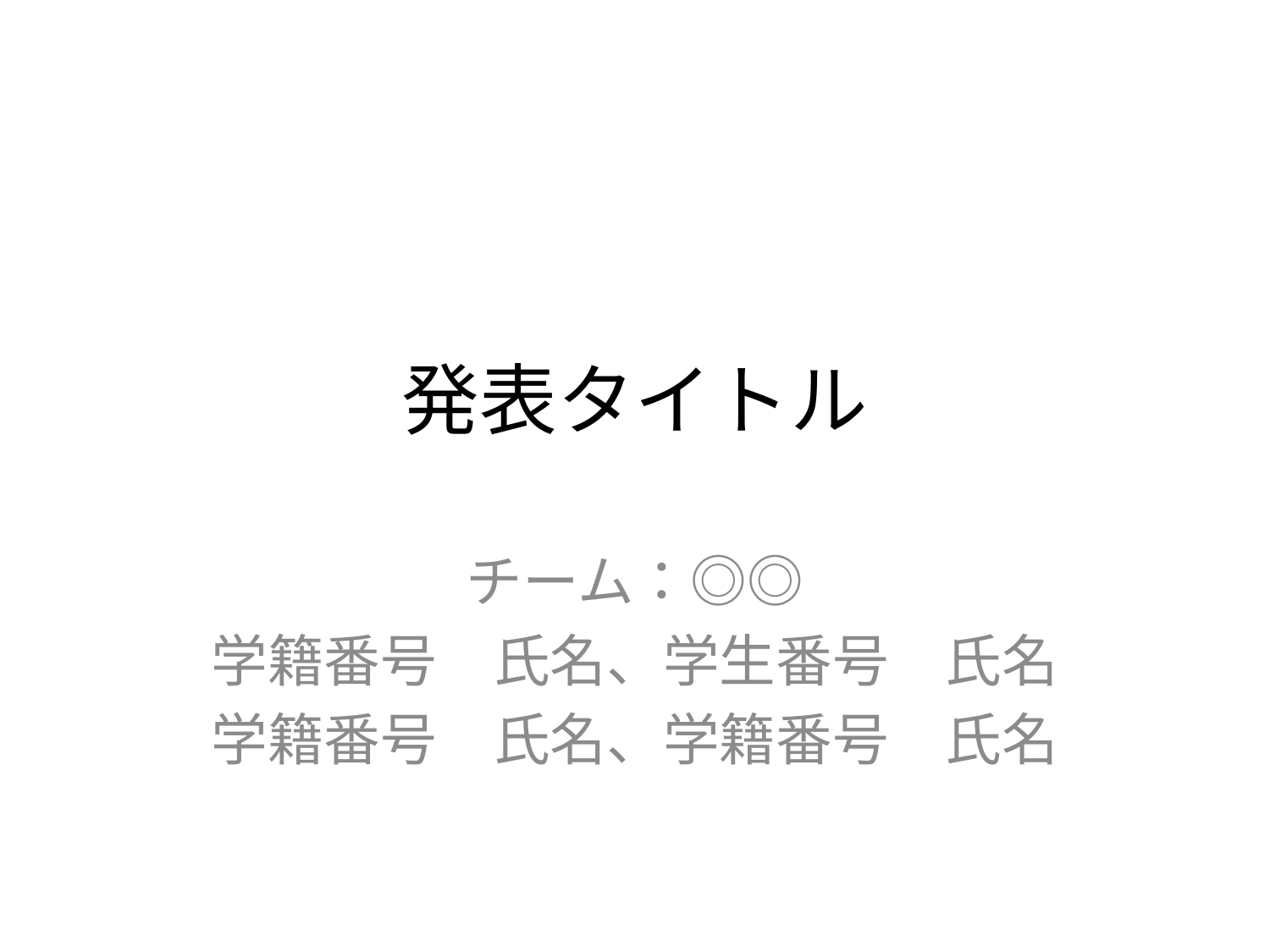

# 発表タイトル
チーム：◎◎
学籍番号　氏名、学生番号　氏名
学籍番号　氏名、学籍番号　氏名